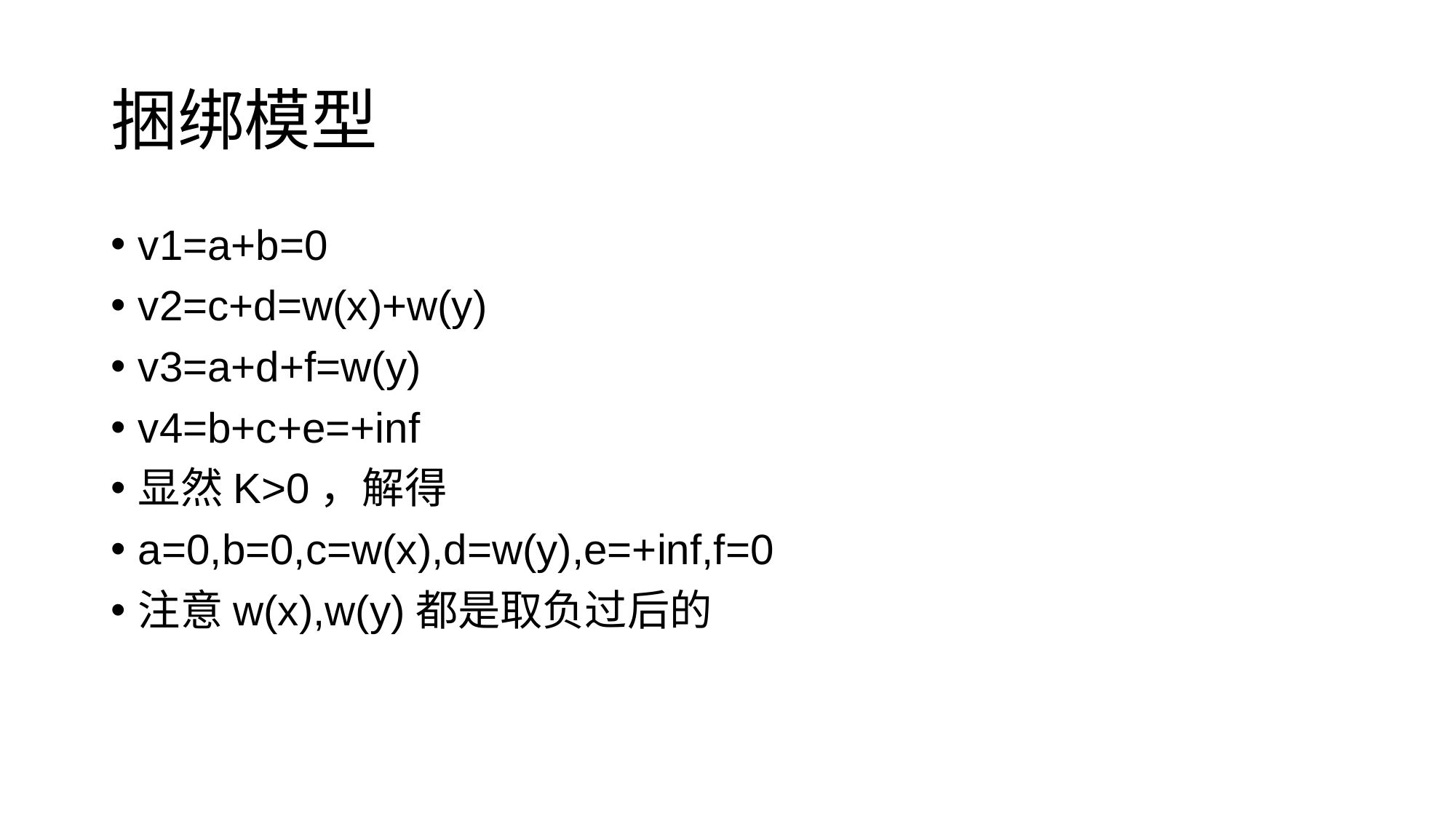

# 捆绑模型
v1=a+b=0
v2=c+d=w(x)+w(y)
v3=a+d+f=w(y)
v4=b+c+e=+inf
显然K>0，解得
a=0,b=0,c=w(x),d=w(y),e=+inf,f=0
注意w(x),w(y)都是取负过后的